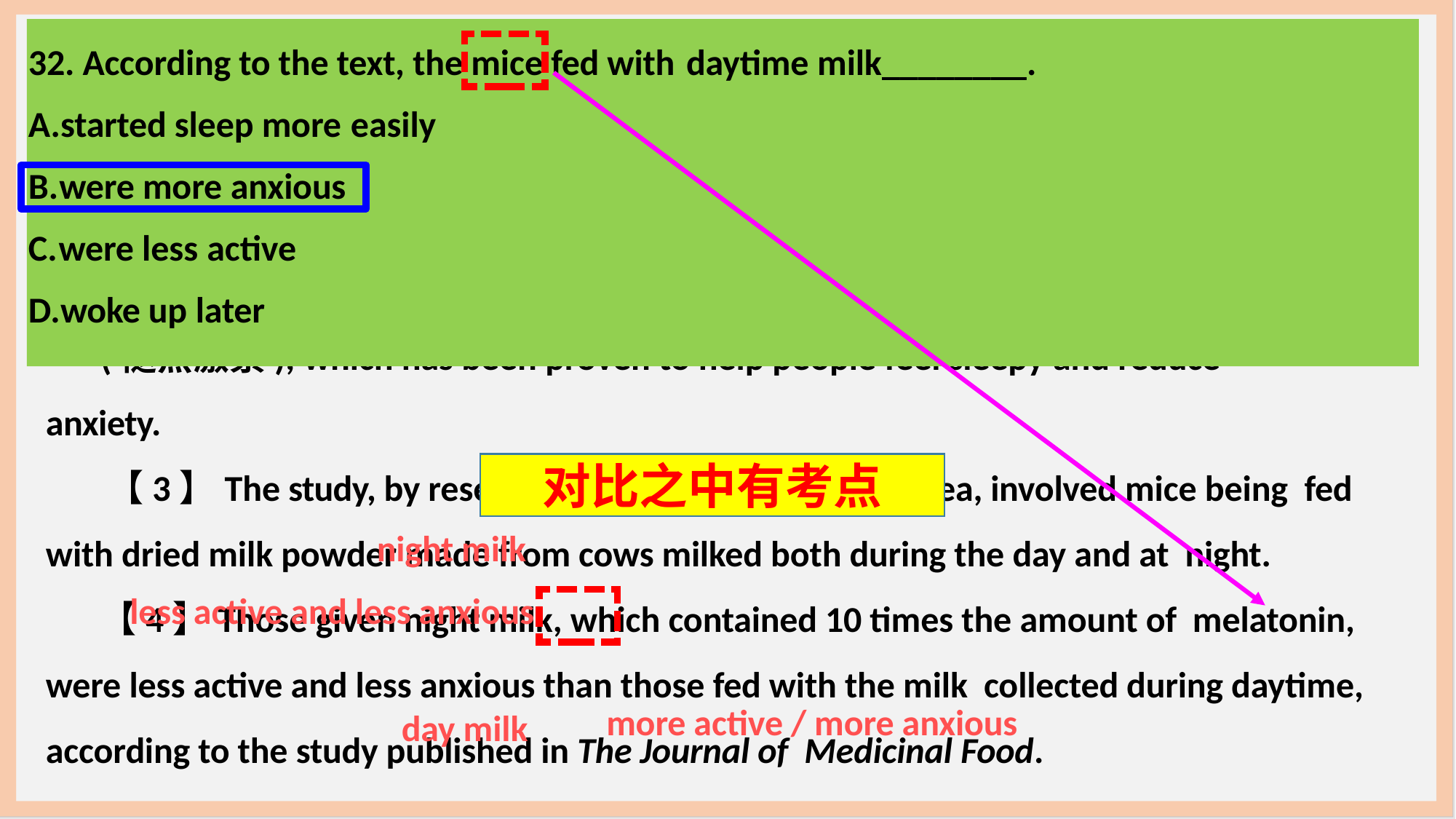

32. According to the text, the mice fed with daytime milk________.
started sleep more easily
were more anxious
were less active
woke up later

【1】A warm drink of milk before bed has long been the best choice for those  wanting a good night’s sleep. But now a study has found it really does help  people nod off—if it is milked from a cow at night.
【2】Researchers have discovered that “night milk” contains more melatonin
(褪黑激素), which has been proven to help people feel sleepy and reduce  anxiety.
【3】The study, by researchers from Seoul, South Korea, involved mice being  fed with dried milk powder made from cows milked both during the day and at  night.
【4】Those given night milk, which contained 10 times the amount of  melatonin, were less active and less anxious than those fed with the milk  collected during daytime, according to the study published in The Journal of  Medicinal Food.

对比之中有考点
night milk
 less active and less anxious

 more active / more anxious
day milk